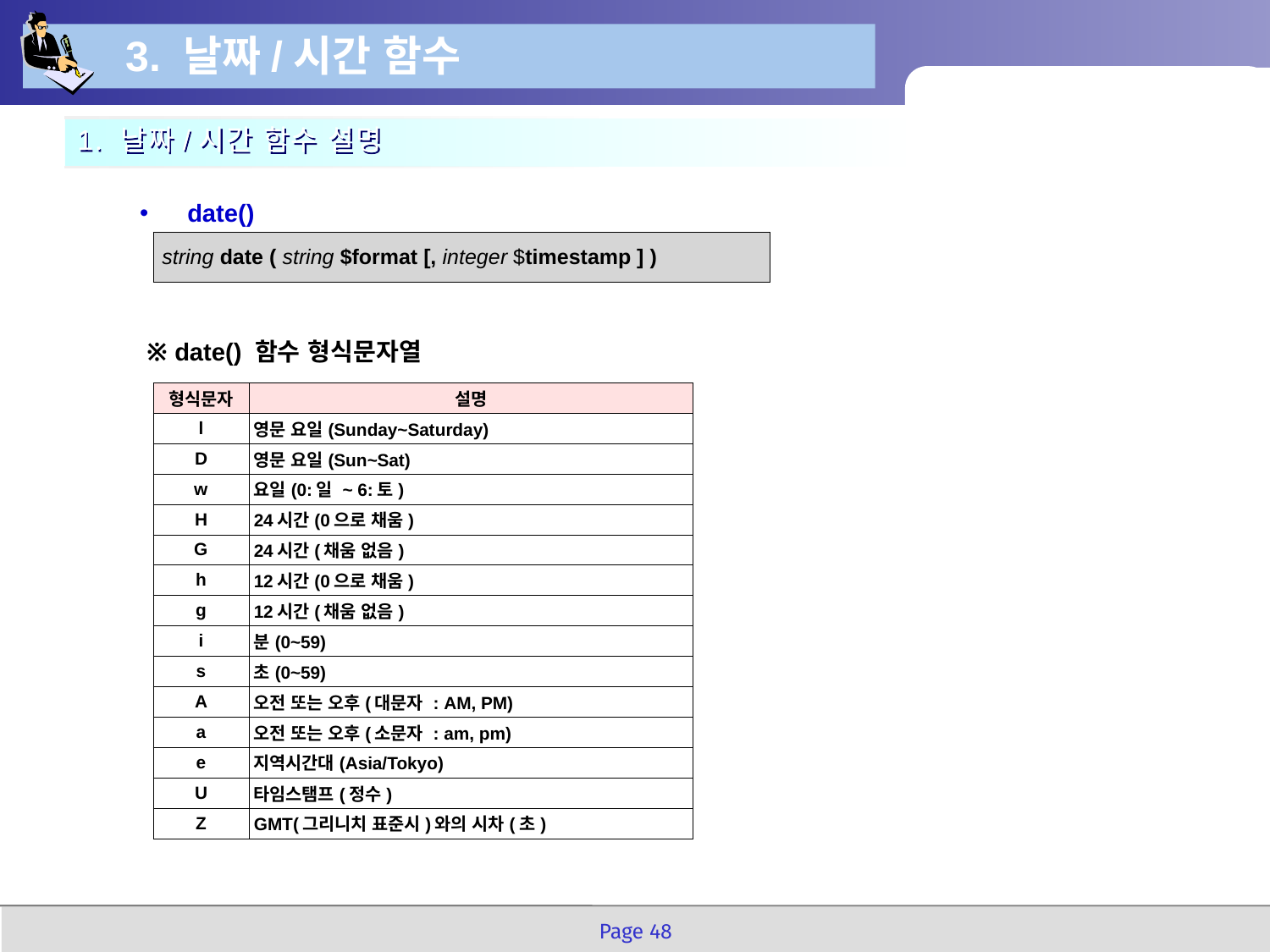

3. 날짜/시간 함수
1. 날짜/시간 함수 설명

date()

 ※ date() 함수 형식문자열

| string date ( string $format [, integer $timestamp ] ) |
| --- |
| 형식문자 | 설명 |
| --- | --- |
| l | 영문 요일(Sunday~Saturday) |
| D | 영문 요일(Sun~Sat) |
| w | 요일(0:일 ~ 6:토) |
| H | 24시간(0으로 채움) |
| G | 24시간(채움 없음) |
| h | 12시간(0으로 채움) |
| g | 12시간(채움 없음) |
| i | 분(0~59) |
| s | 초(0~59) |
| A | 오전 또는 오후(대문자 : AM, PM) |
| a | 오전 또는 오후(소문자 : am, pm) |
| e | 지역시간대(Asia/Tokyo) |
| U | 타임스탬프(정수) |
| Z | GMT(그리니치 표준시)와의 시차(초) |
Page 48